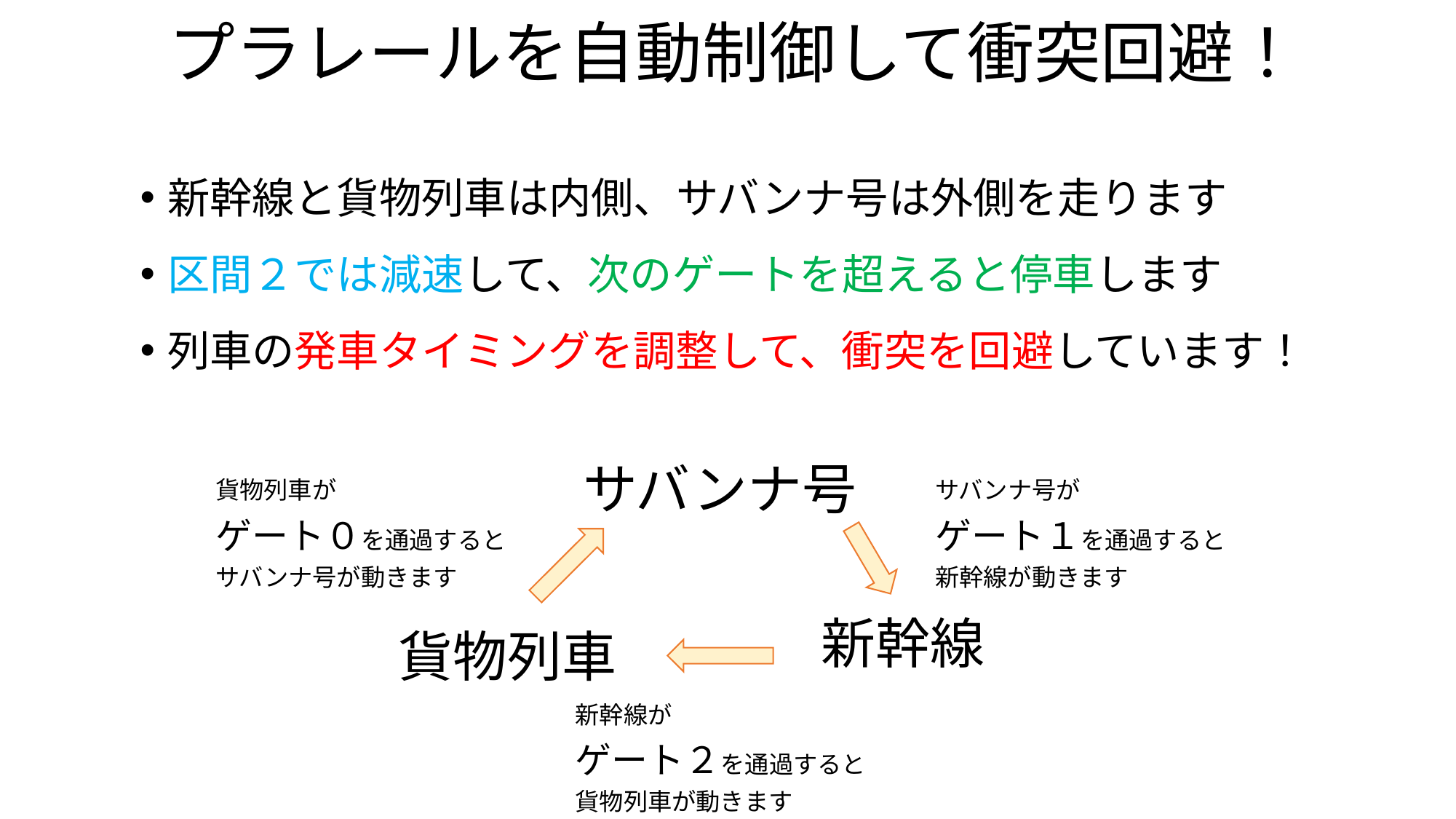

# プラレールを自動制御して衝突回避！
新幹線と貨物列車は内側、サバンナ号は外側を走ります
区間２では減速して、次のゲートを超えると停車します
列車の発車タイミングを調整して、衝突を回避しています！
サバンナ号
貨物列車が
ゲート０を通過すると
サバンナ号が動きます
サバンナ号が
ゲート１を通過すると
新幹線が動きます

新幹線
貨物列車

新幹線が
ゲート２を通過すると
貨物列車が動きます